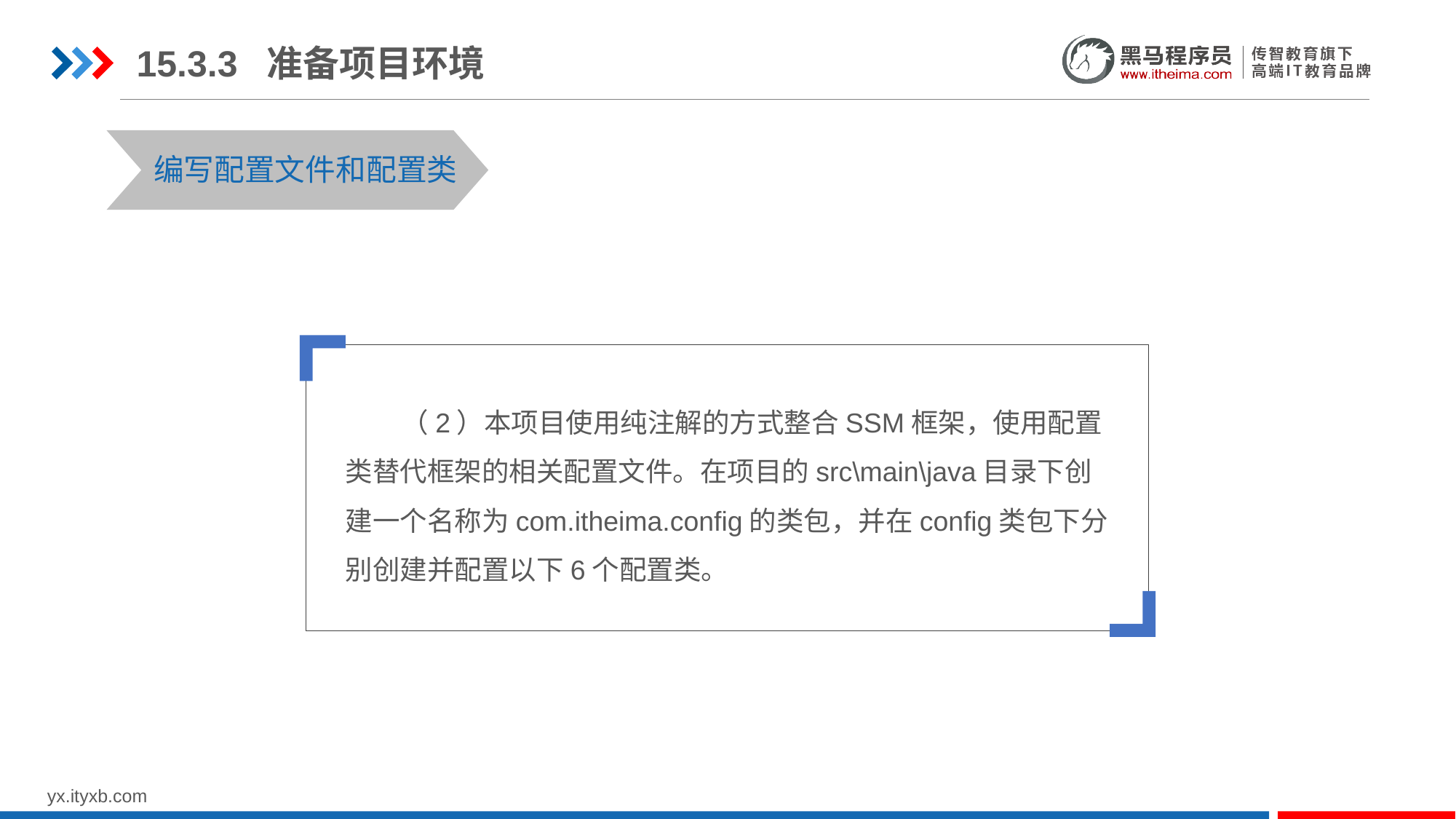

15.3.3  准备项目环境

编写配置文件和配置类

        （2）本项目使用纯注解的方式整合SSM框架，使用配置类替代框架的相关配置文件。在项目的src\main\java目录下创建一个名称为com.itheima.config的类包，并在config类包下分别创建并配置以下6个配置类。